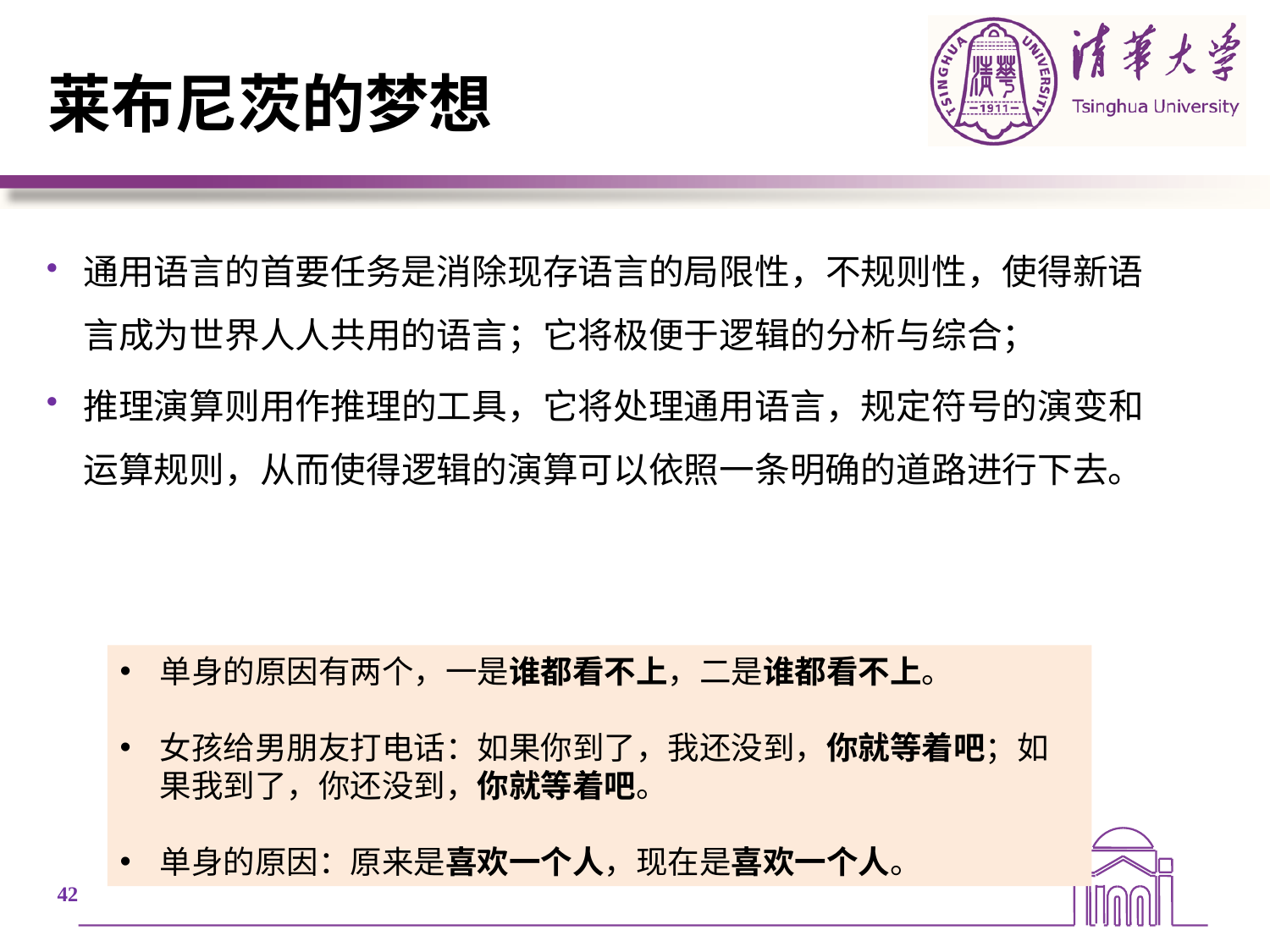

# 莱布尼茨的梦想
通用语言的首要任务是消除现存语言的局限性，不规则性，使得新语言成为世界人人共用的语言；它将极便于逻辑的分析与综合；
推理演算则用作推理的工具，它将处理通用语言，规定符号的演变和运算规则，从而使得逻辑的演算可以依照一条明确的道路进行下去。
单身的原因有两个，一是谁都看不上，二是谁都看不上。
女孩给男朋友打电话：如果你到了，我还没到，你就等着吧；如果我到了，你还没到，你就等着吧。
单身的原因：原来是喜欢一个人，现在是喜欢一个人。